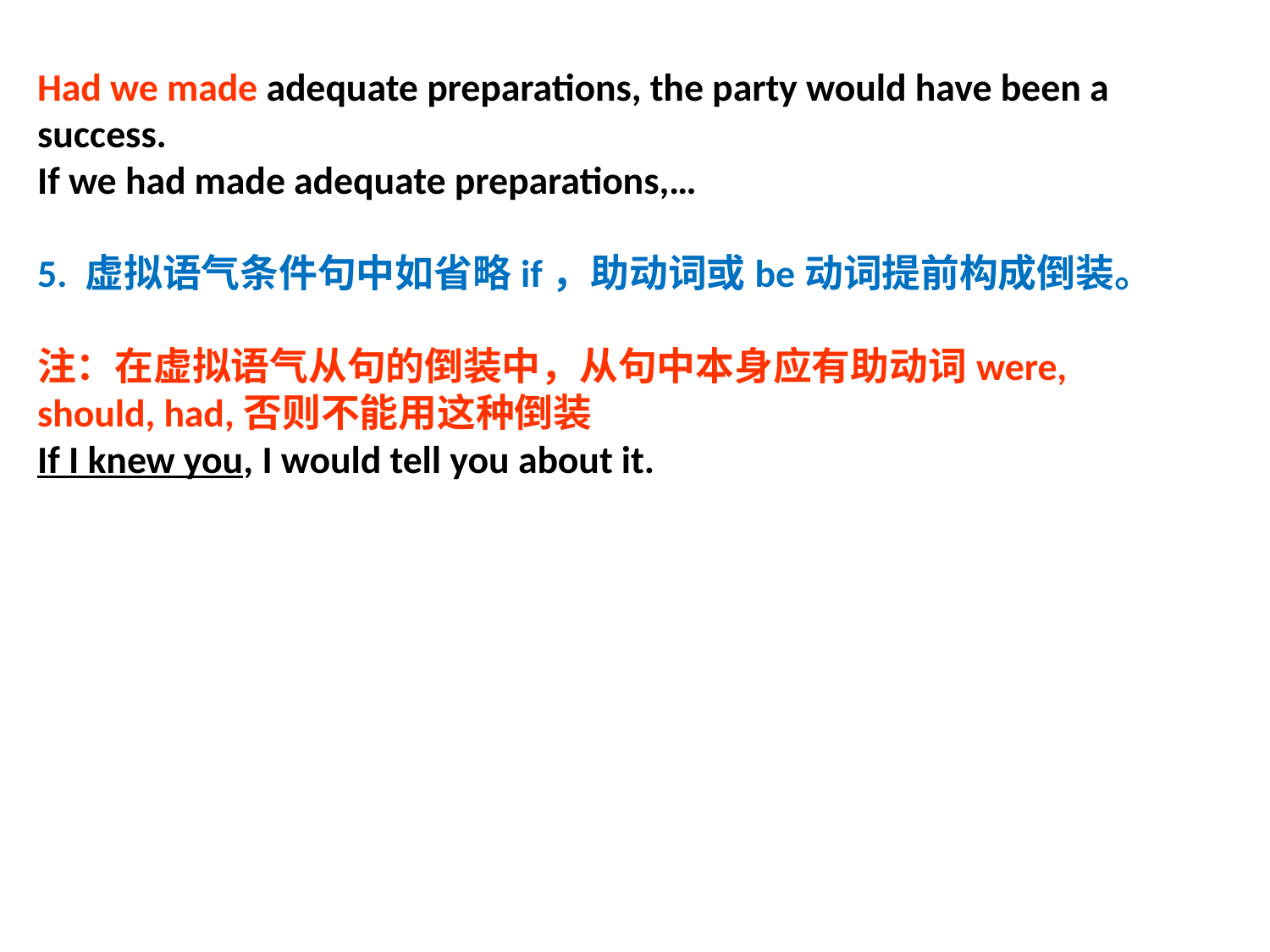

Had we made adequate preparations, the party would have been a success.
If we had made adequate preparations,…

5. 虚拟语气条件句中如省略if，助动词或be动词提前构成倒装。

注：在虚拟语气从句的倒装中，从句中本身应有助动词were, should, had,否则不能用这种倒装
If I knew you, I would tell you about it.